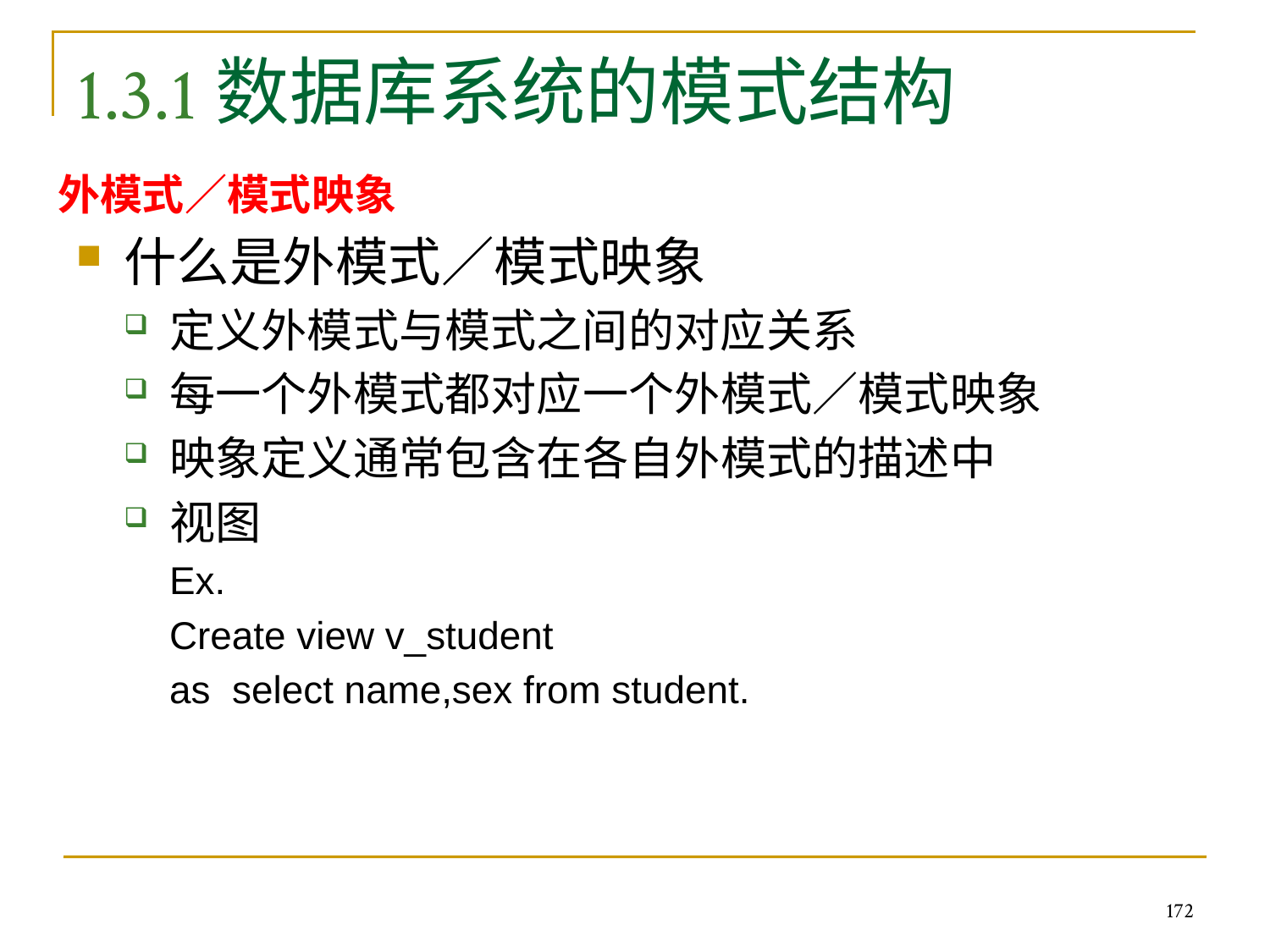

1.3.1数据库系统的模式结构
# 外模式／模式映象
什么是外模式／模式映象
定义外模式与模式之间的对应关系
每一个外模式都对应一个外模式／模式映象
映象定义通常包含在各自外模式的描述中
视图
Ex.
Create view v_student
as  select name,sex from student.
172